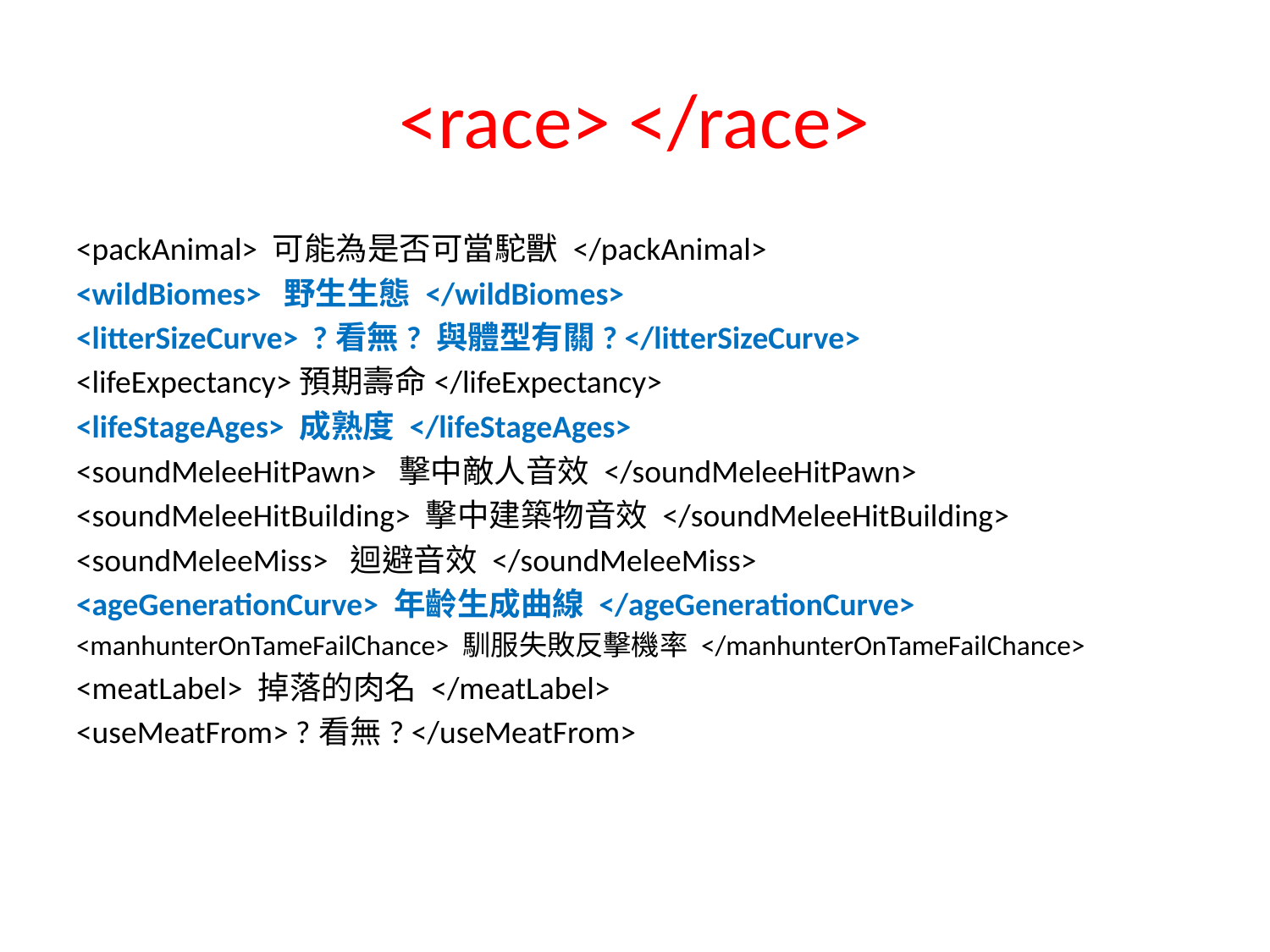

# <race> </race>
<packAnimal> 可能為是否可當駝獸 </packAnimal>
<wildBiomes>  野生生態 </wildBiomes>
<litterSizeCurve>  ?看無? 與體型有關? </litterSizeCurve>
<lifeExpectancy>預期壽命</lifeExpectancy>
<lifeStageAges> 成熟度 </lifeStageAges>
<soundMeleeHitPawn>  擊中敵人音效 </soundMeleeHitPawn>
<soundMeleeHitBuilding> 擊中建築物音效 </soundMeleeHitBuilding>
<soundMeleeMiss>  迴避音效 </soundMeleeMiss>
<ageGenerationCurve> 年齡生成曲線 </ageGenerationCurve>
<manhunterOnTameFailChance> 馴服失敗反擊機率 </manhunterOnTameFailChance>
<meatLabel> 掉落的肉名 </meatLabel>
<useMeatFrom> ?看無? </useMeatFrom>